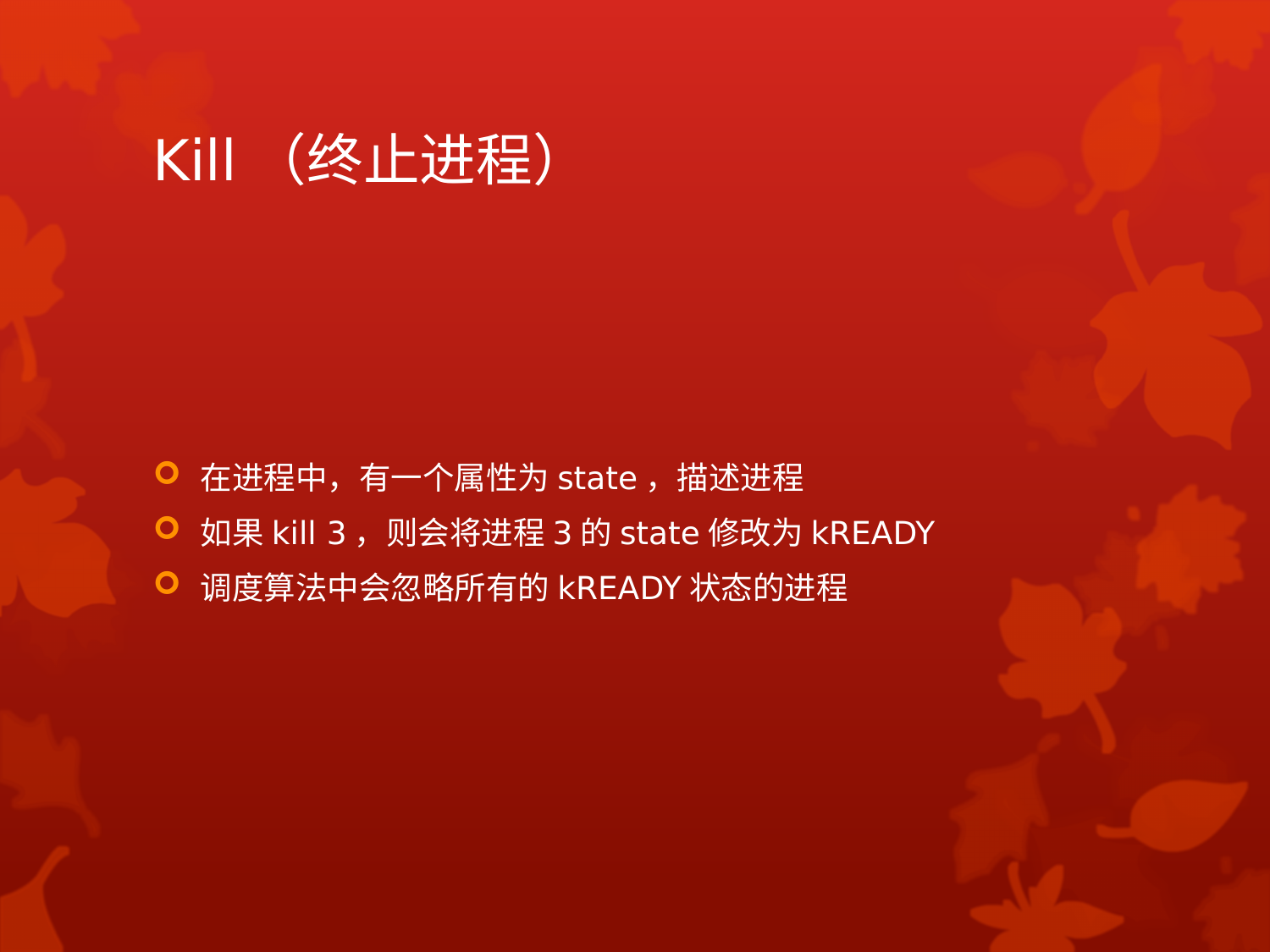

# Kill（终止进程）
在进程中，有一个属性为state，描述进程
如果kill 3，则会将进程3的state修改为kREADY
调度算法中会忽略所有的kREADY状态的进程